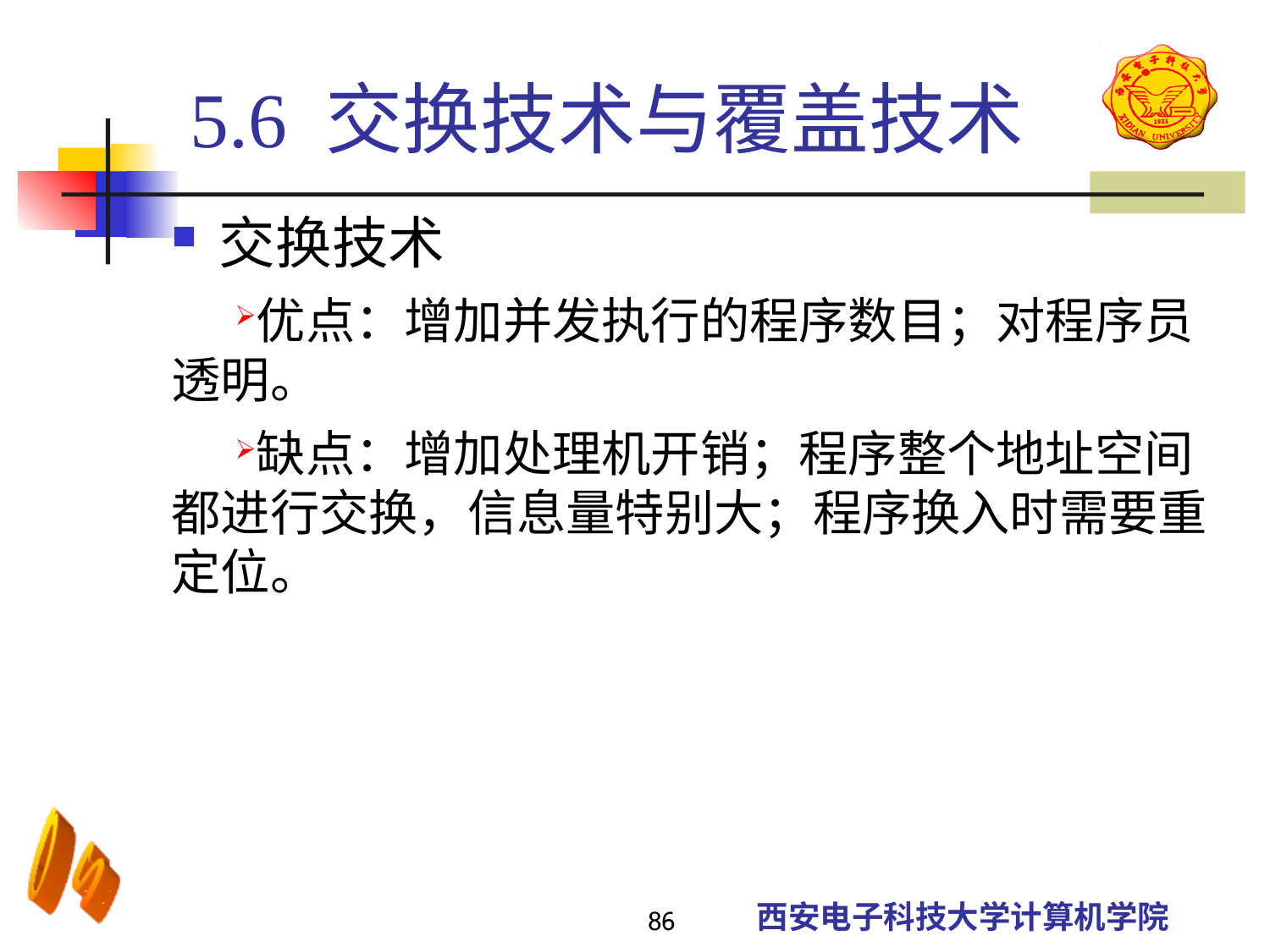

5.6 交换技术与覆盖技术
交换技术
优点：增加并发执行的程序数目；对程序员透明。
缺点：增加处理机开销；程序整个地址空间都进行交换，信息量特别大；程序换入时需要重定位。
86